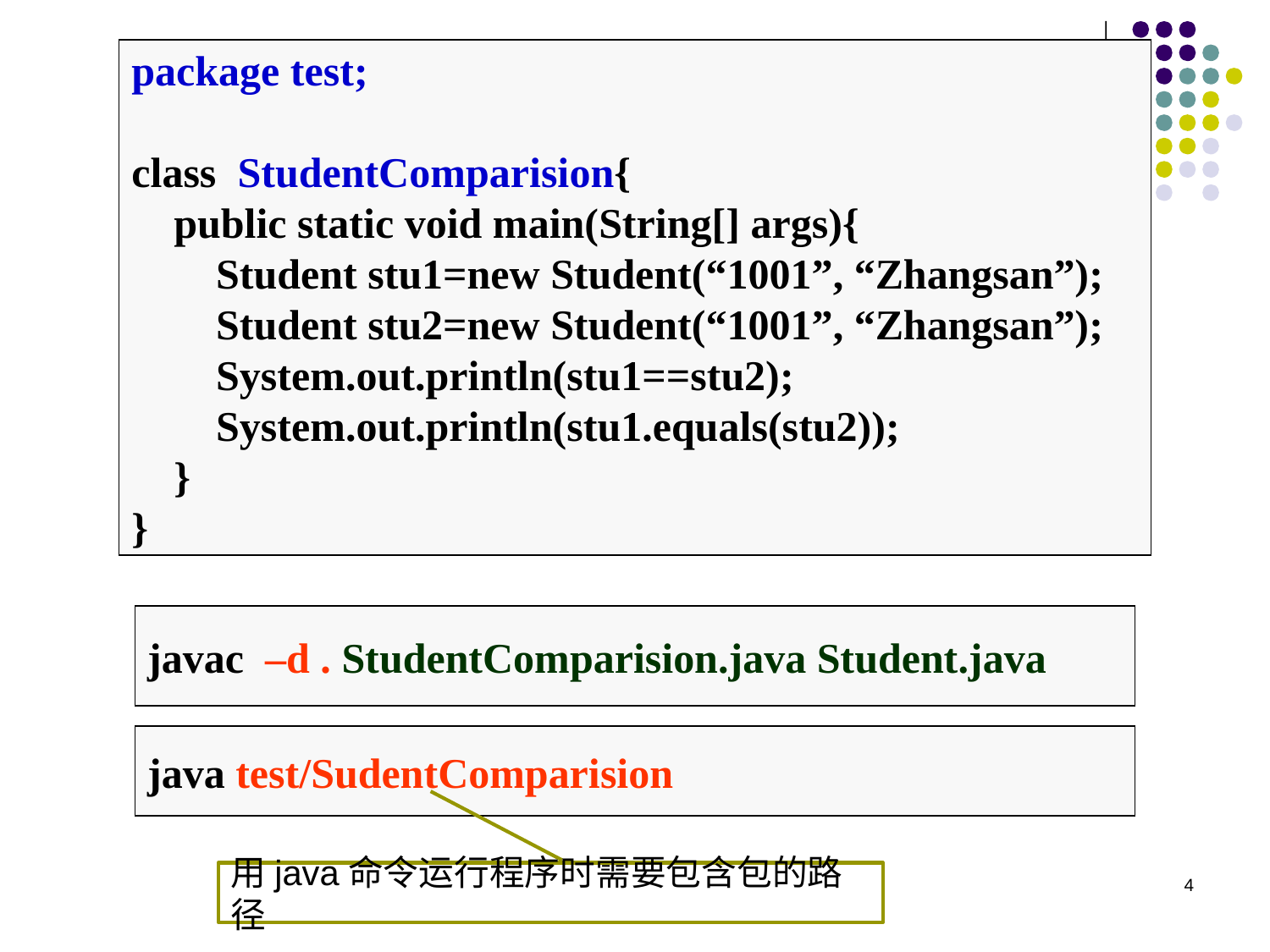

package test;

class  StudentComparision{
    public static void main(String[] args){
        Student stu1=new Student(“1001”, “Zhangsan”);
        Student stu2=new Student(“1001”, “Zhangsan”);
        System.out.println(stu1==stu2);
        System.out.println(stu1.equals(stu2));
    }
}
javac  –d . StudentComparision.java Student.java
java test/SudentComparision
用java命令运行程序时需要包含包的路径
4